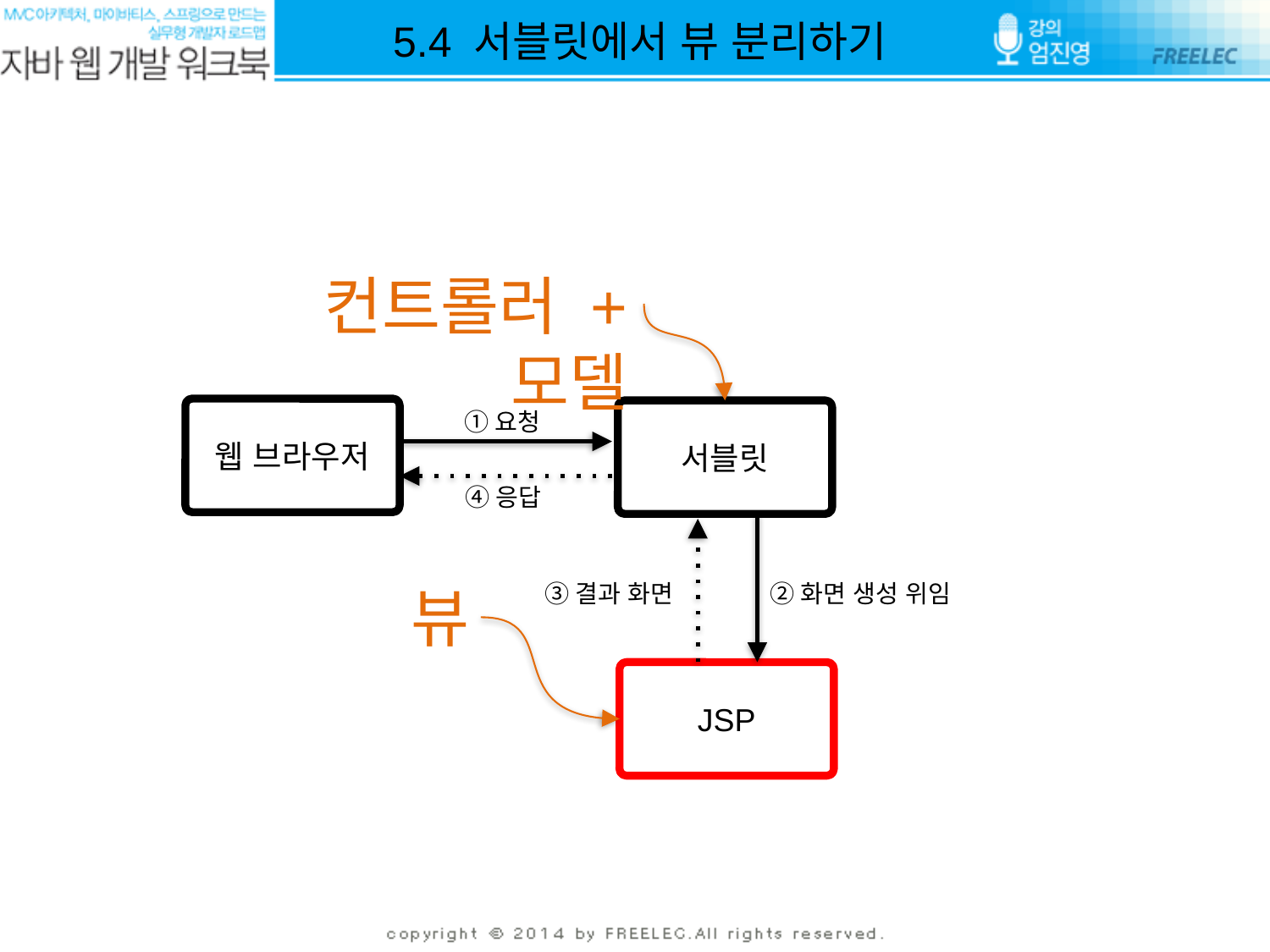

5.4 서블릿에서 뷰 분리하기
컨트롤러 + 모델
웹 브라우저
①요청
서블릿

④응답
뷰
③결과 화면
②화면 생성 위임
JSP